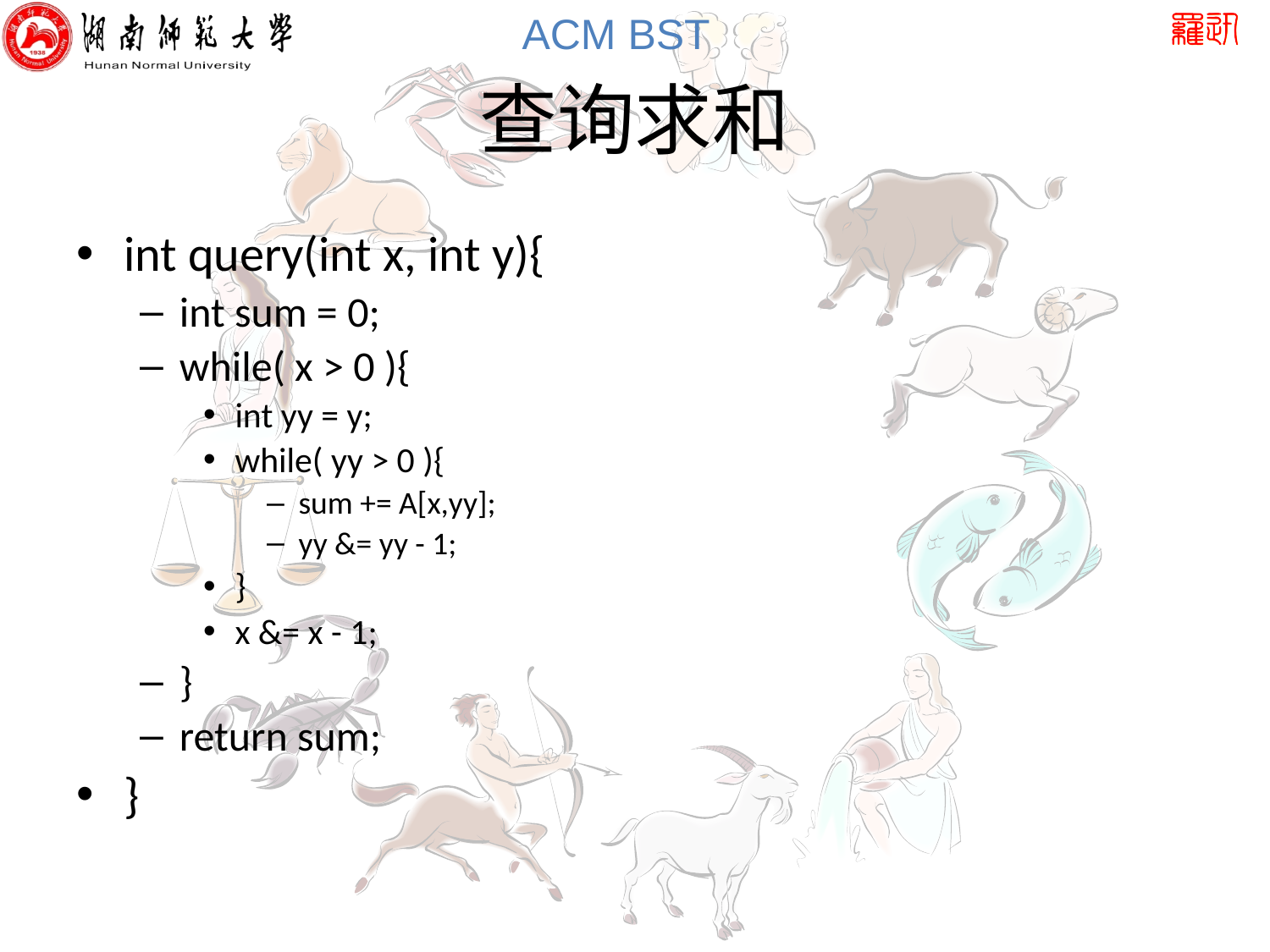

# 查询求和
int query(int x, int y){
int sum = 0;
while( x > 0 ){
int yy = y;
while( yy > 0 ){
sum += A[x,yy];
yy &= yy - 1;
}
x &= x - 1;
}
return sum;
}